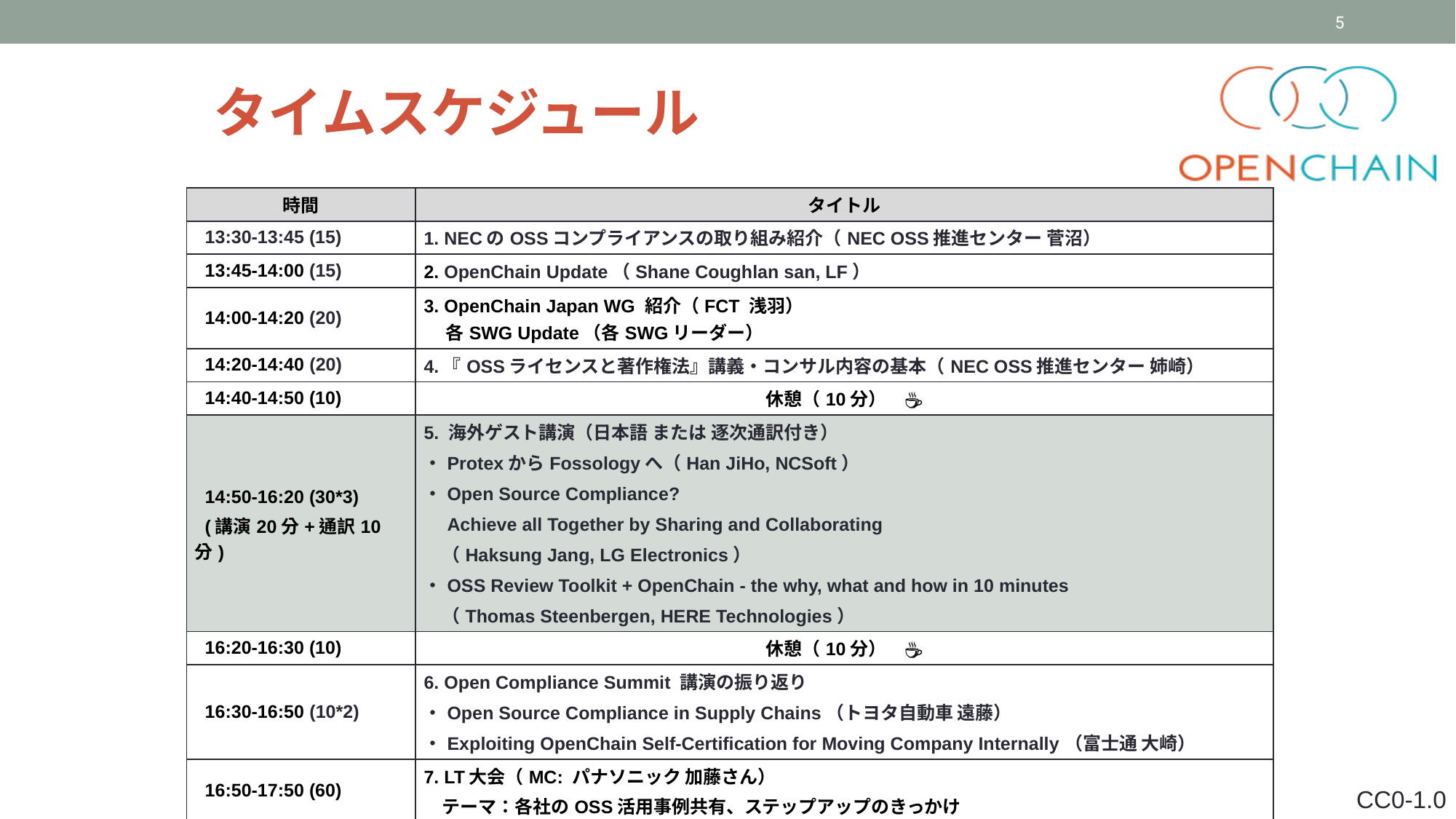

5
# タイムスケジュール
| 時間 | タイトル |
| --- | --- |
| 13:30-13:45 (15) | 1. NECのOSSコンプライアンスの取り組み紹介（NEC OSS推進センター 菅沼） |
| 13:45-14:00 (15) | 2. OpenChain Update（Shane Coughlan san, LF） |
| 14:00-14:20 (20) | 3. OpenChain Japan WG 紹介（FCT 浅羽） 各SWG Update（各SWGリーダー） |
| 14:20-14:40 (20) | 4.『OSSライセンスと著作権法』講義・コンサル内容の基本（NEC OSS推進センター 姉崎） |
| 14:40-14:50 (10) | 休憩（10分）　☕ |
| 14:50-16:20 (30\*3)　 (講演20分+通訳10分) | 5. 海外ゲスト講演（日本語 または 逐次通訳付き） ・ProtexからFossologyへ（Han JiHo, NCSoft） ・Open Source Compliance? 　Achieve all Together by Sharing and Collaborating 　（Haksung Jang, LG Electronics） ・OSS Review Toolkit + OpenChain - the why, what and how in 10 minutes 　（Thomas Steenbergen, HERE Technologies） |
| 16:20-16:30 (10) | 休憩（10分）　☕ |
| 16:30-16:50 (10\*2) | 6. Open Compliance Summit 講演の振り返り ・Open Source Compliance in Supply Chains（トヨタ自動車 遠藤） ・Exploiting OpenChain Self-Certification for Moving Company Internally（富士通 大崎） |
| 16:50-17:50 (60) | 7. LT大会（MC: パナソニック 加藤さん） 　テーマ：各社のOSS活用事例共有、ステップアップのきっかけ |
| 17:50-18:00 | 8. 総括（NEC OSS推進センター 山本） |
|  | 懇親会＠NEC芝倶楽部へ |